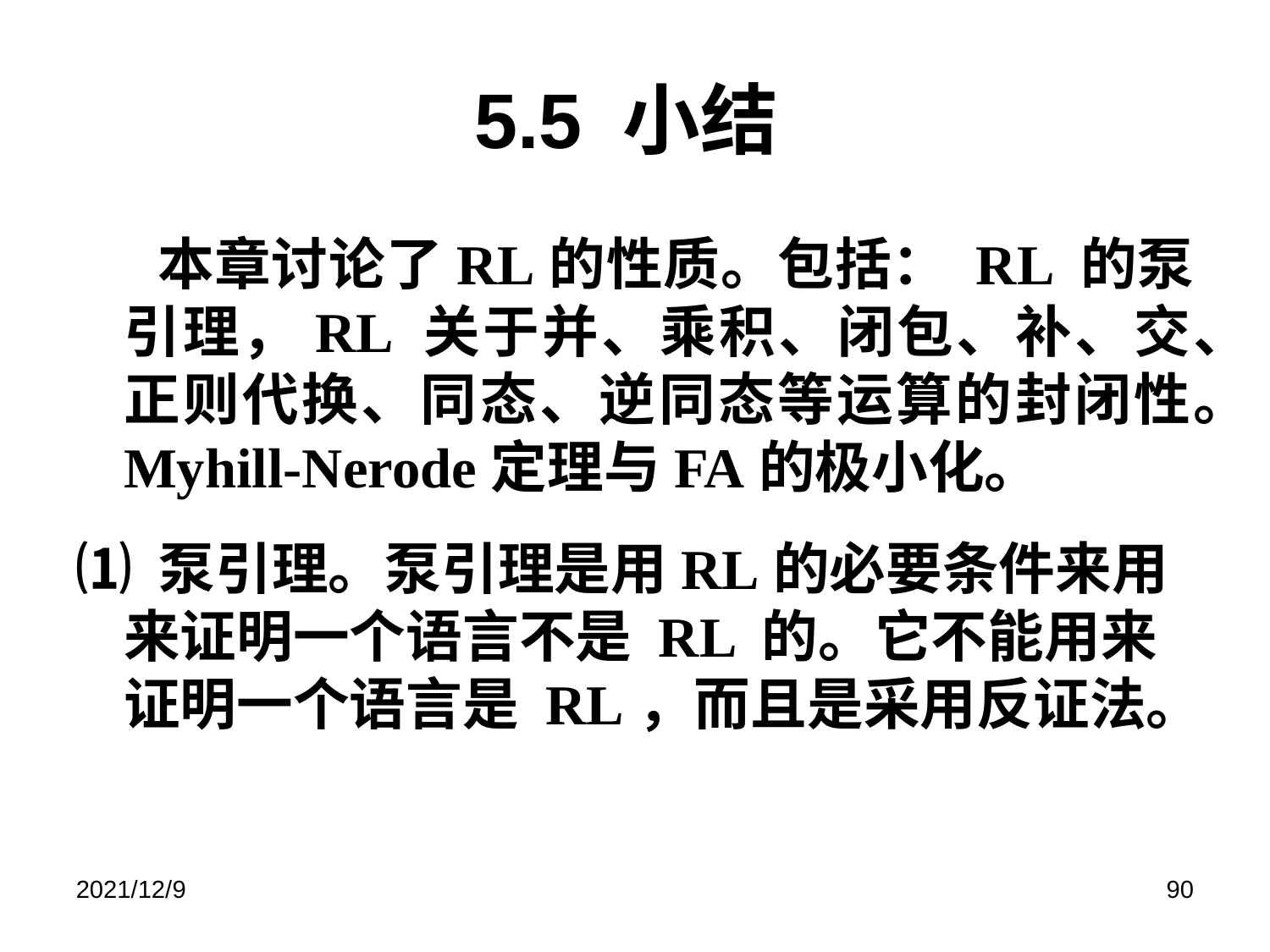

# 5.5 小结
     本章讨论了RL的性质。包括： RL 的泵引理，RL 关于并、乘积、闭包、补、交、正则代换、同态、逆同态等运算的封闭性。Myhill-Nerode定理与FA的极小化。
⑴ 泵引理。泵引理是用RL的必要条件来用来证明一个语言不是 RL 的。它不能用来证明一个语言是 RL，而且是采用反证法。
2021/12/9
90